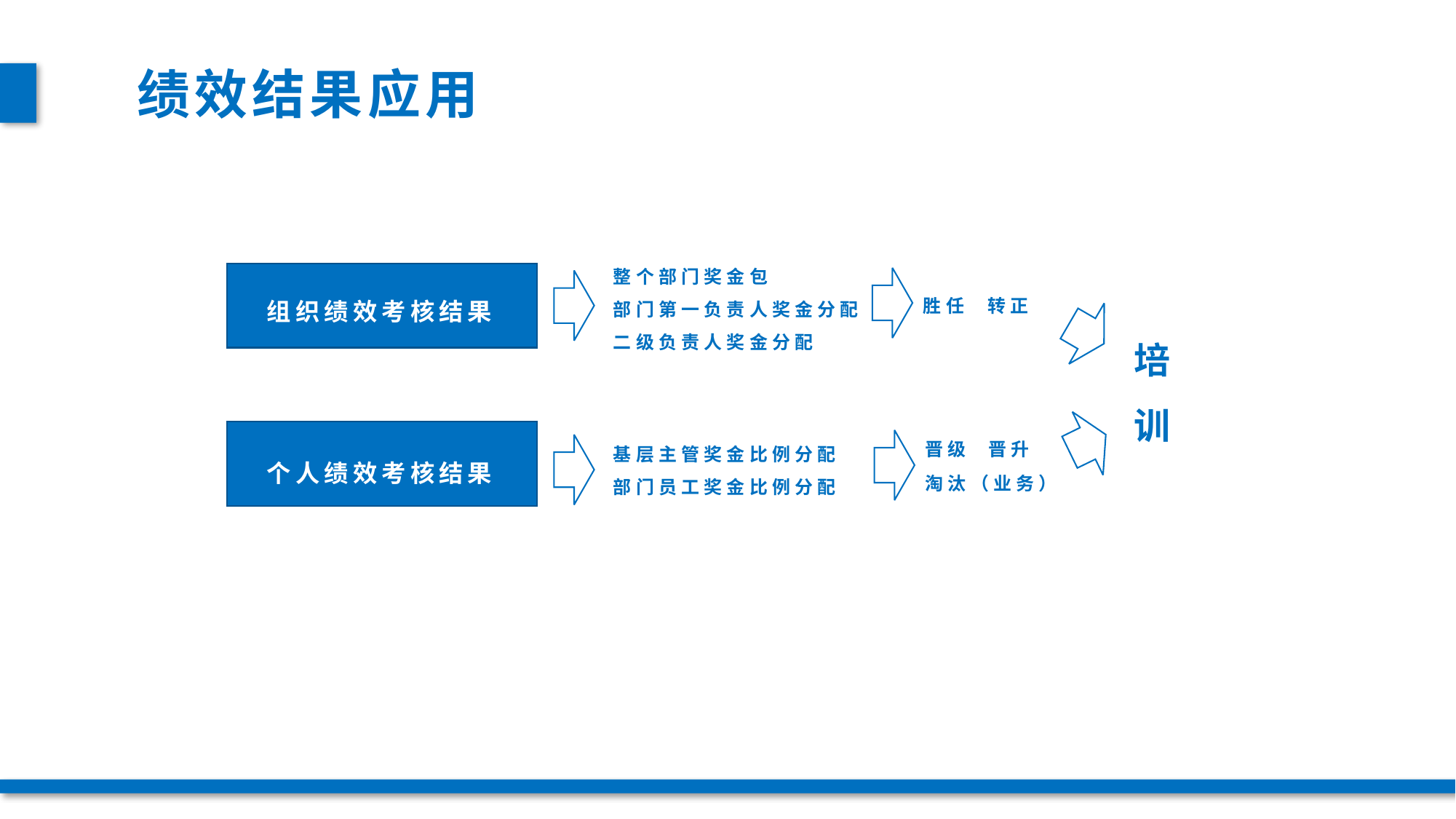

绩效结果应用

整个部门奖金包
部门第一负责人奖金分配
二级负责人奖金分配

组织绩效考核结果
胜任
转正

培训

晋级  晋升

基层主管奖金比例分配
部门员工奖金比例分配
个人绩效考核结果

淘汰（业务）